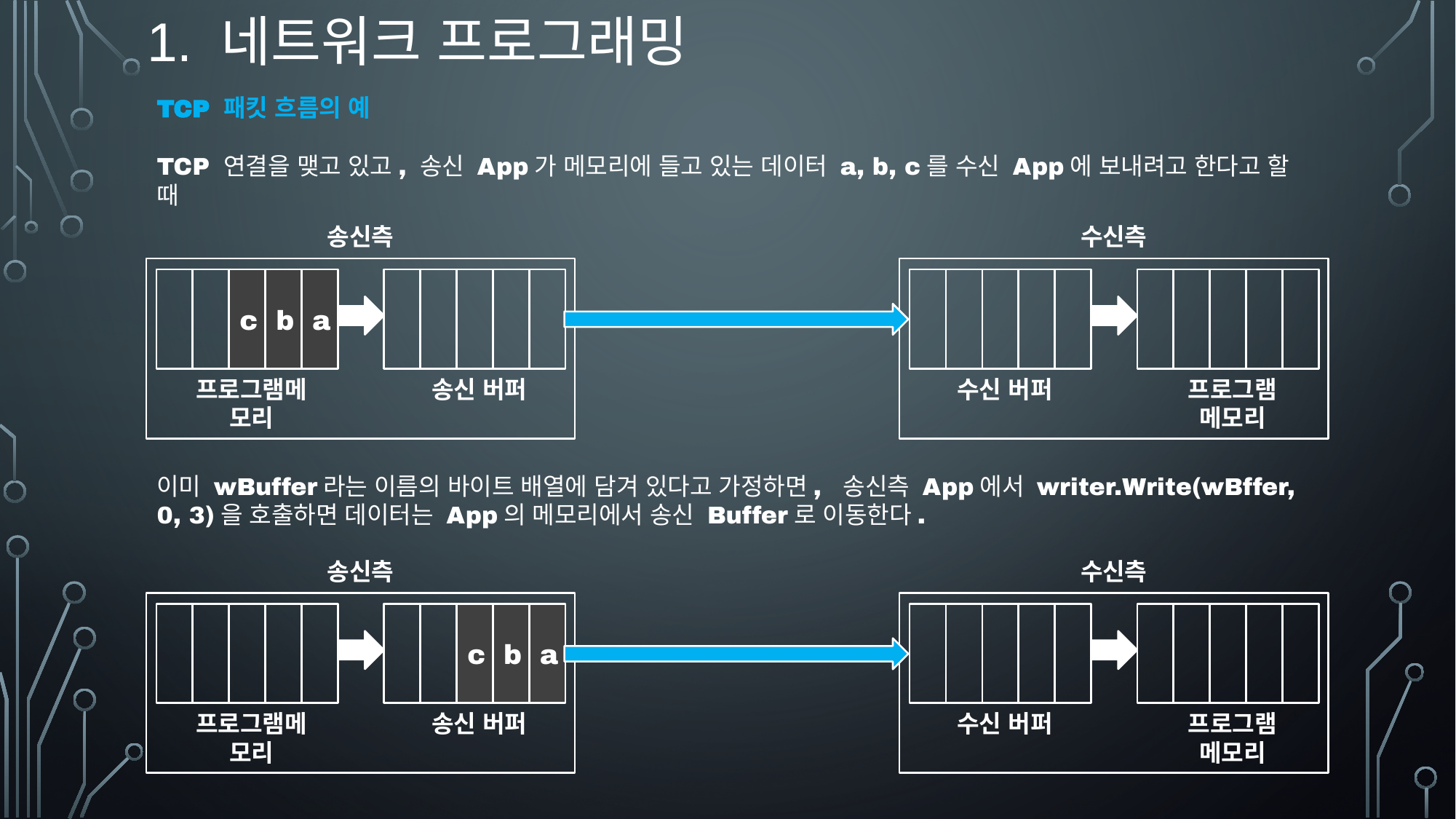

# 1. 네트워크 프로그래밍
TCP 패킷 흐름의 예

TCP 연결을 맺고 있고, 송신 App가 메모리에 들고 있는 데이터 a, b, c를 수신 App에 보내려고 한다고 할 때

이미 wBuffer라는 이름의 바이트 배열에 담겨 있다고 가정하면,  송신측 App에서 writer.Write(wBffer, 0, 3)을 호출하면 데이터는 App의 메모리에서 송신 Buffer로 이동한다.
송신측

c
b
a
프로그램메모리

송신 버퍼

수신측

수신 버퍼

프로그램 메모리

송신측

프로그램메모리

c
b
a
송신 버퍼

수신측

수신 버퍼

프로그램 메모리